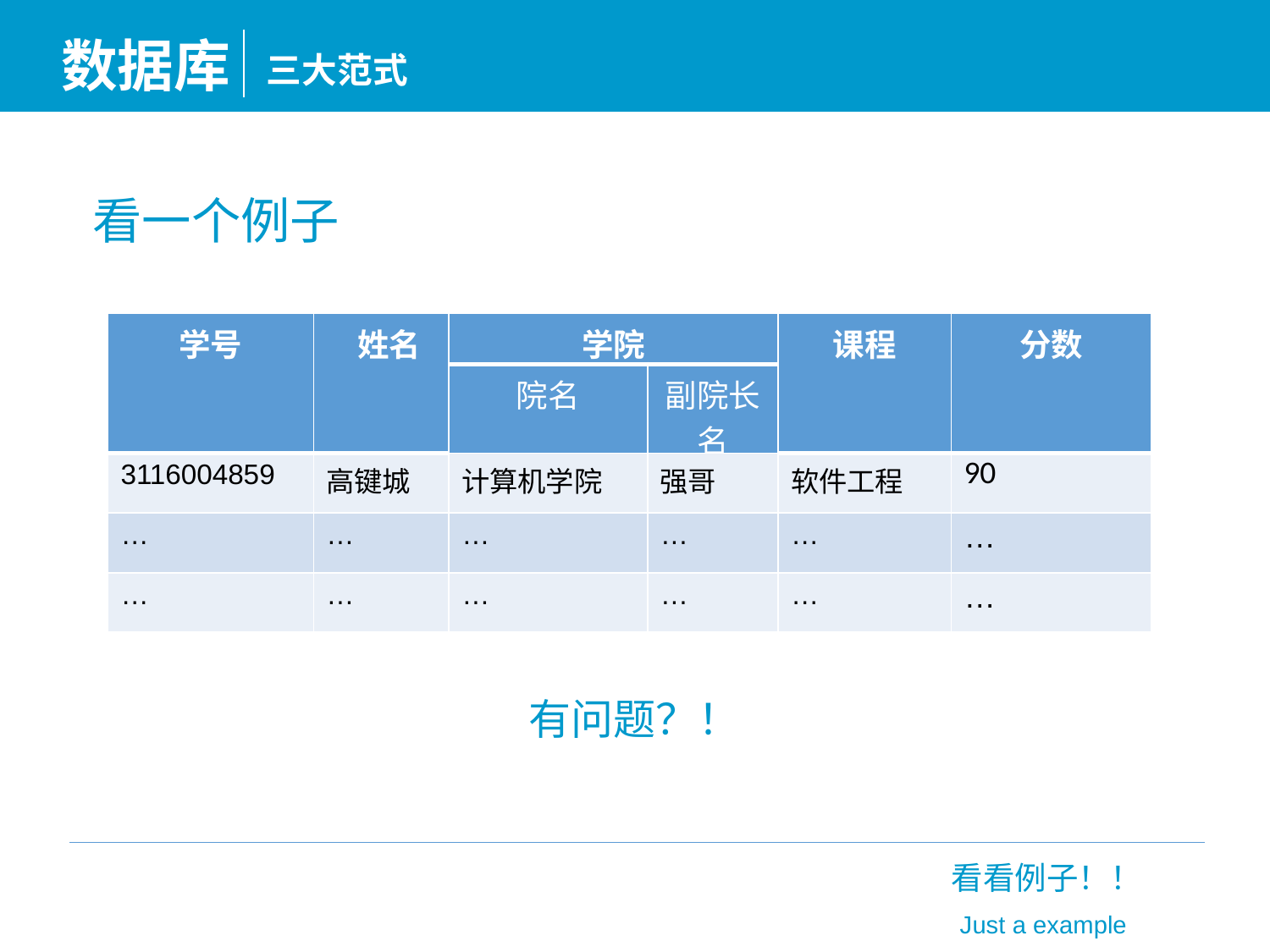

数据库
三大范式
看一个例子
| 学号 | 姓名 | 学院 |  | 课程 | 分数 |
| --- | --- | --- | --- | --- | --- |
|  |  | 院名 | 副院长名 |  |  |
| 3116004859 | 高键城 | 计算机学院 | 强哥 | 软件工程 | 90 |
| … | … | … | … | … | … |
| … | … | … | … | … | … |
有问题？！
看看例子！！
Just a example